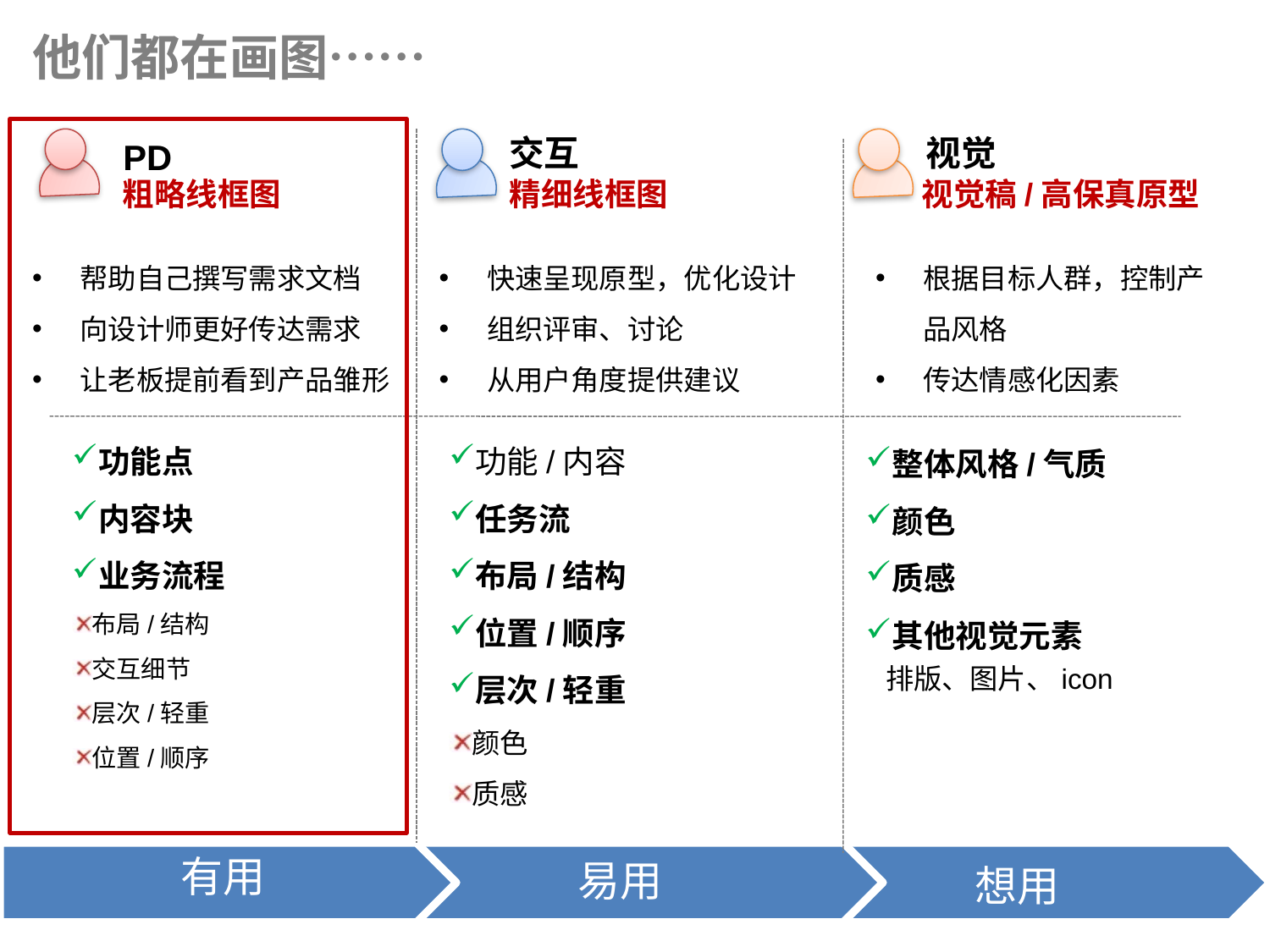

他们都在画图……

交互
视觉

PD

粗略线框图
精细线框图
视觉稿/高保真原型
帮助自己撰写需求文档
向设计师更好传达需求
让老板提前看到产品雏形
快速呈现原型，优化设计
组织评审、讨论
从用户角度提供建议
根据目标人群，控制产品风格
传达情感化因素
功能点
内容块
业务流程
布局/结构
交互细节
层次/轻重
位置/顺序
功能/内容
任务流
布局/结构
位置/顺序
层次/轻重
颜色
质感
整体风格/气质
颜色
质感
其他视觉元素
排版、图片、icon

有用
易用
想用